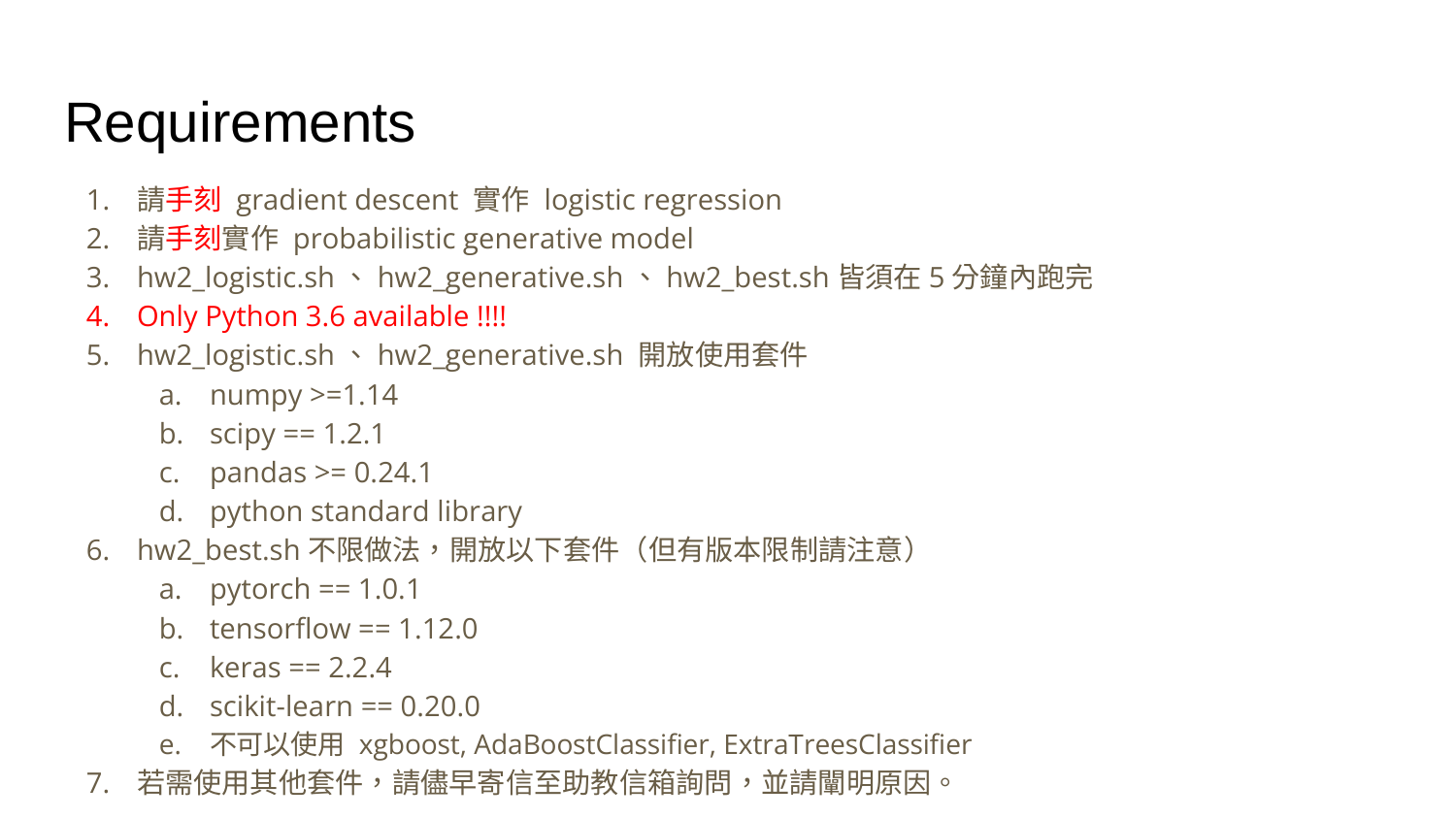

# Requirements
請手刻 gradient descent 實作 logistic regression
請手刻實作 probabilistic generative model
hw2_logistic.sh、hw2_generative.sh、hw2_best.sh皆須在5分鐘內跑完
Only Python 3.6 available !!!!
hw2_logistic.sh、hw2_generative.sh 開放使用套件
numpy >=1.14
scipy == 1.2.1
pandas >= 0.24.1
python standard library
hw2_best.sh不限做法，開放以下套件（但有版本限制請注意）
pytorch == 1.0.1
tensorflow == 1.12.0
keras == 2.2.4
scikit-learn == 0.20.0
不可以使用 xgboost, AdaBoostClassifier, ExtraTreesClassifier
若需使用其他套件，請儘早寄信至助教信箱詢問，並請闡明原因。